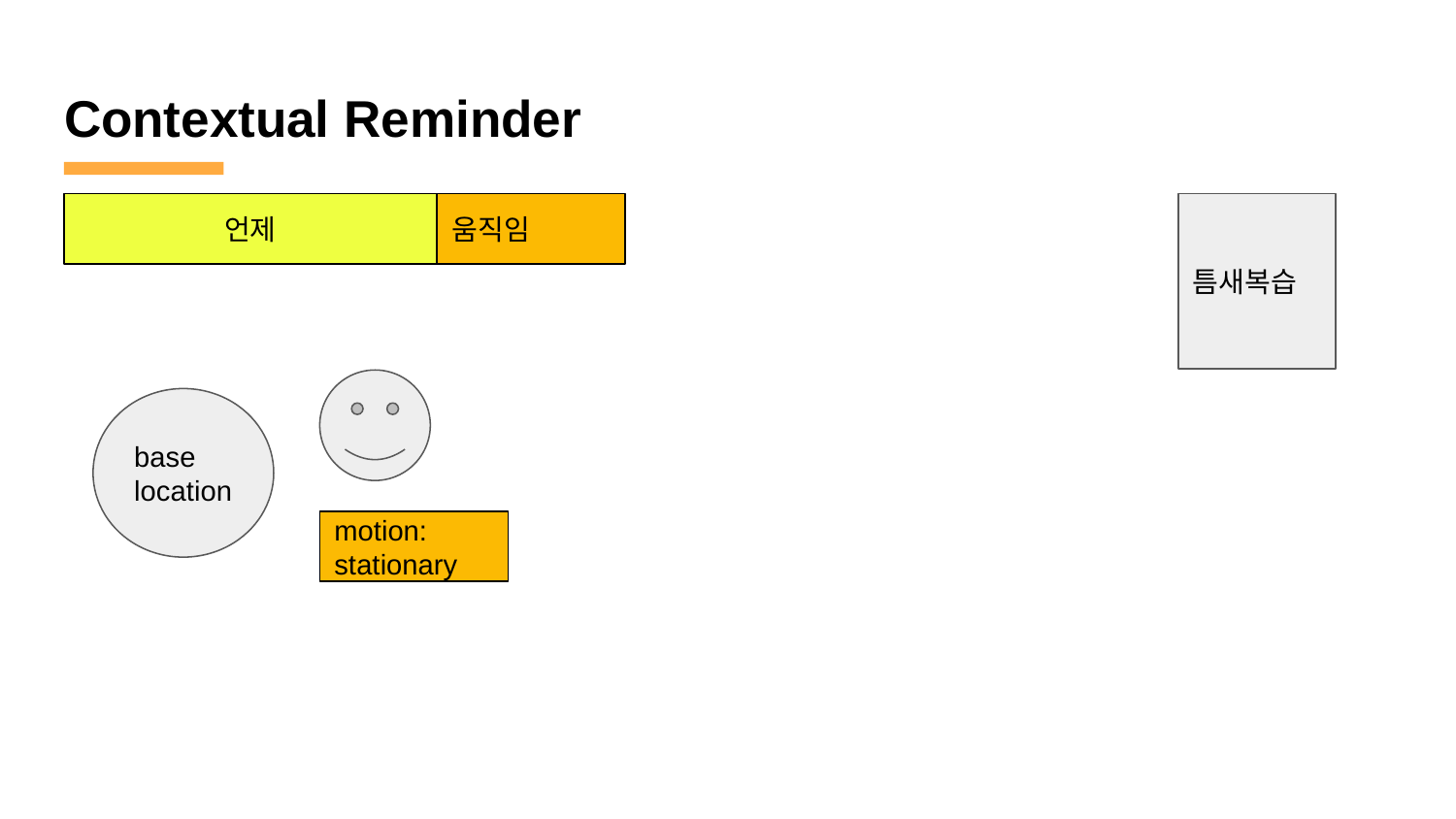

# Contextual Reminder

언제
움직임
틈새복습

base location
motion: stationary